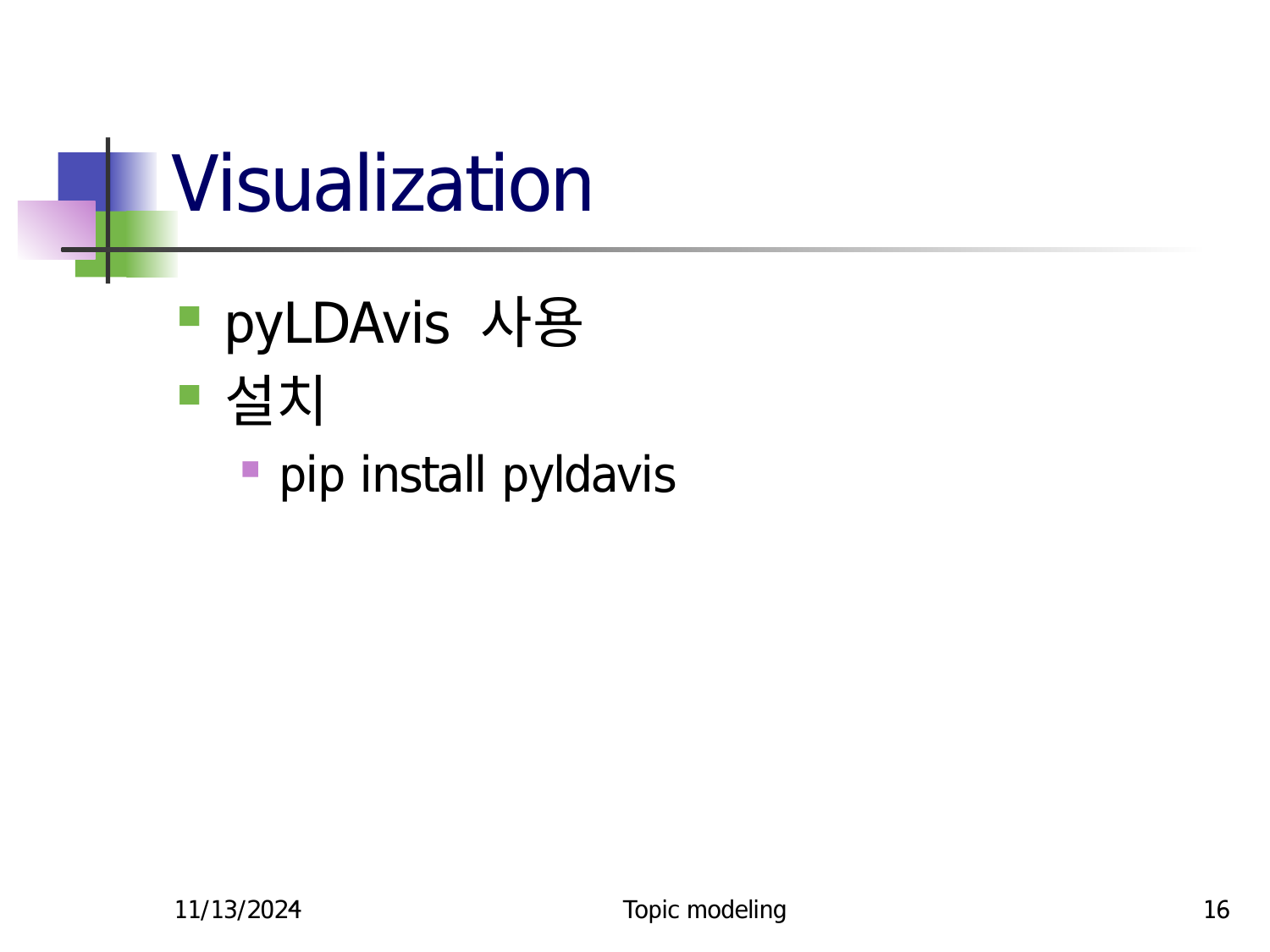

# Visualization
pyLDAvis 사용
설치
pip install pyldavis
11/13/2024
Topic modeling
16